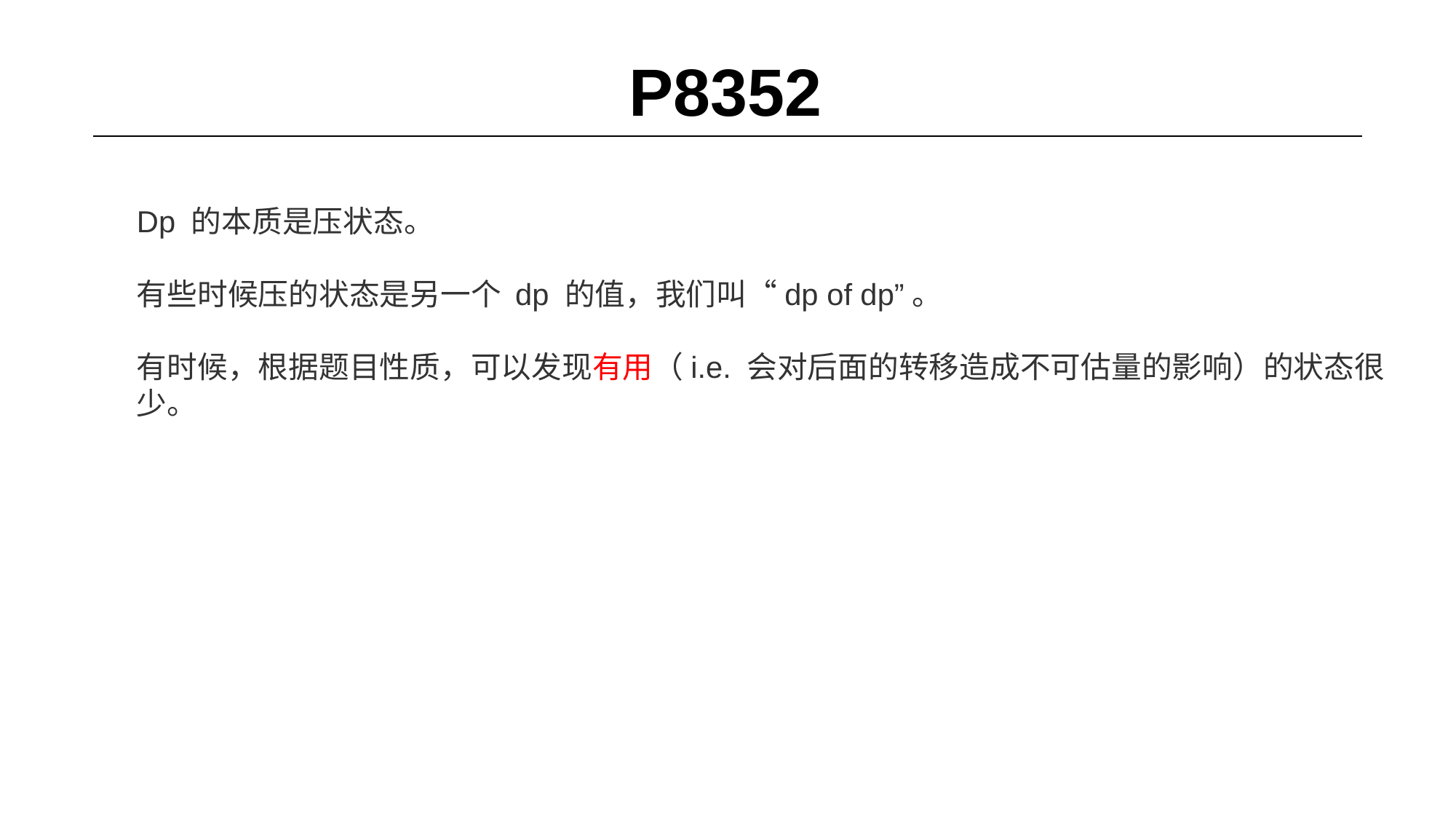

# P8352
Dp 的本质是压状态。

有些时候压的状态是另一个 dp 的值，我们叫“dp of dp”。

有时候，根据题目性质，可以发现有用（i.e. 会对后面的转移造成不可估量的影响）的状态很少。